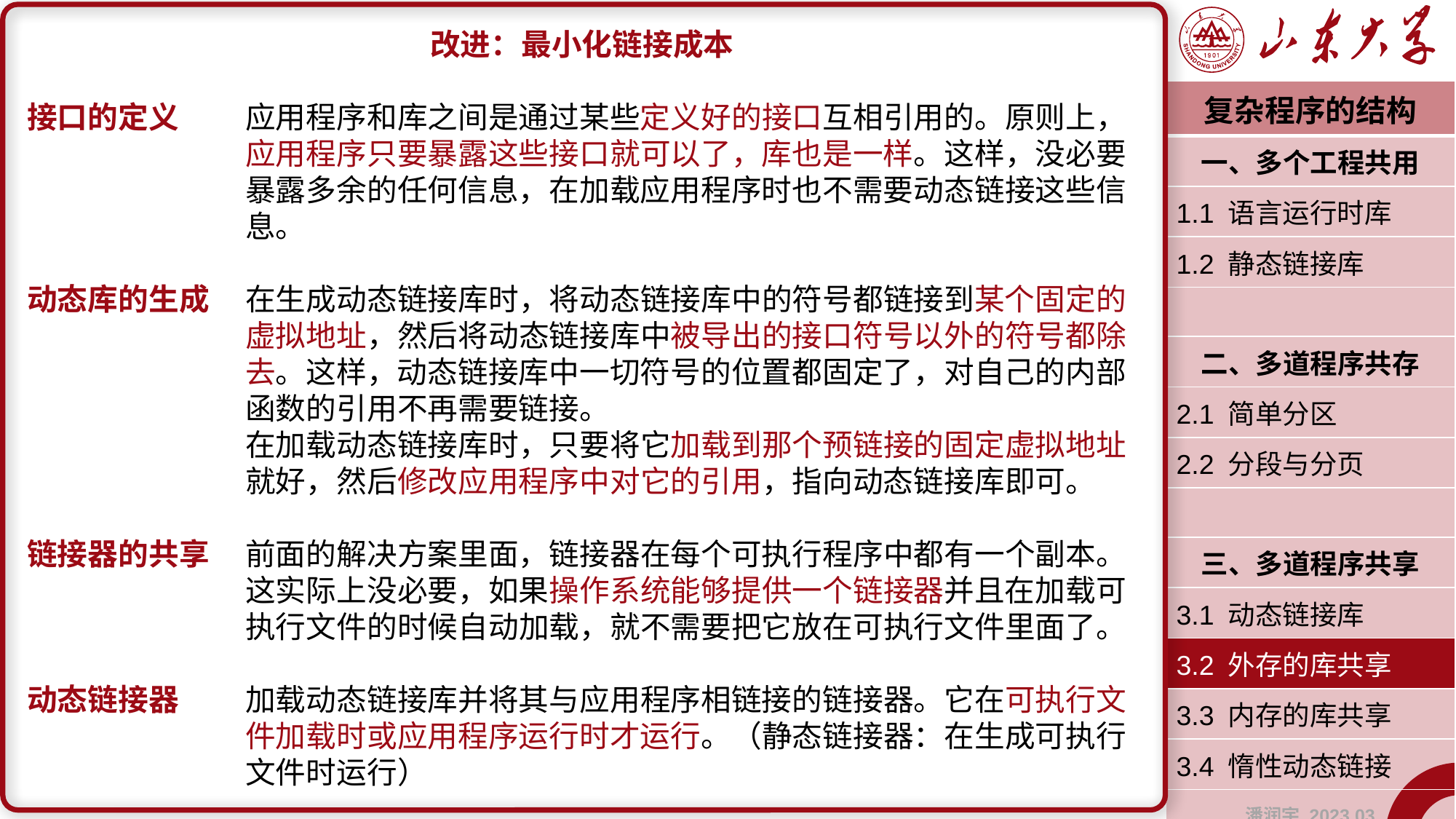

改进：最小化链接成本

接口的定义	应用程序和库之间是通过某些定义好的接口互相引用的。原则上，		应用程序只要暴露这些接口就可以了，库也是一样。这样，没必要		暴露多余的任何信息，在加载应用程序时也不需要动态链接这些信		息。

动态库的生成	在生成动态链接库时，将动态链接库中的符号都链接到某个固定的		虚拟地址，然后将动态链接库中被导出的接口符号以外的符号都除		去。这样，动态链接库中一切符号的位置都固定了，对自己的内部		函数的引用不再需要链接。
		在加载动态链接库时，只要将它加载到那个预链接的固定虚拟地址		就好，然后修改应用程序中对它的引用，指向动态链接库即可。

链接器的共享	前面的解决方案里面，链接器在每个可执行程序中都有一个副本。		这实际上没必要，如果操作系统能够提供一个链接器并且在加载可		执行文件的时候自动加载，就不需要把它放在可执行文件里面了。

动态链接器	加载动态链接库并将其与应用程序相链接的链接器。它在可执行文		件加载时或应用程序运行时才运行。（静态链接器：在生成可执行		文件时运行）
| 复杂程序的结构 |
| --- |
| 一、多个工程共用 |
| 1.1 语言运行时库 |
| 1.2 静态链接库 |
|  |
| 二、多道程序共存 |
| 2.1 简单分区 |
| 2.2 分段与分页 |
|  |
| 三、多道程序共享 |
| 3.1 动态链接库 |
| 3.2 外存的库共享 |
| 3.3 内存的库共享 |
| 3.4 惰性动态链接 |
| 潘润宇 2023.03 |